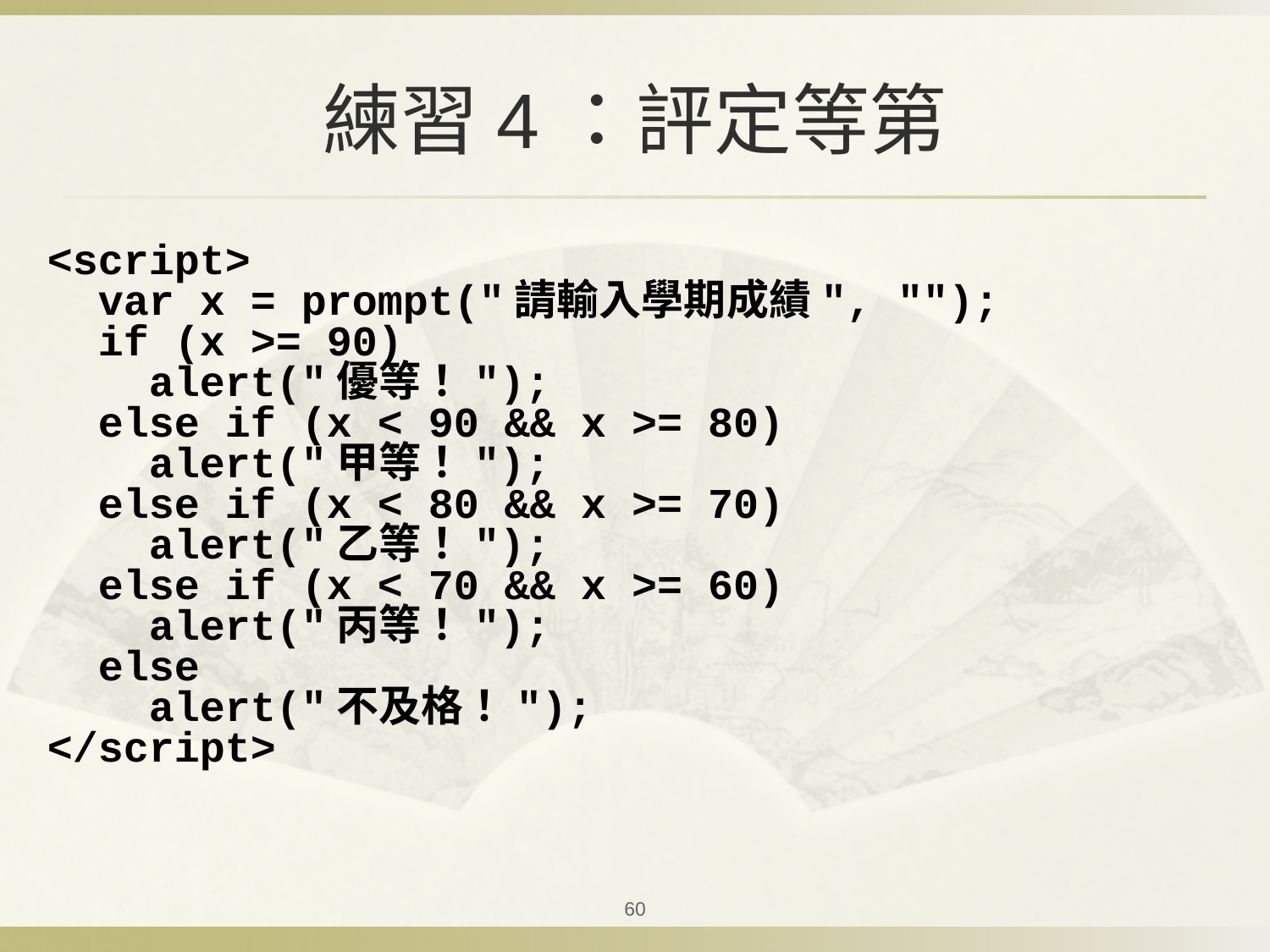

# 練習4：評定等第
<script>
  var x = prompt("請輸入學期成績", "");
  if (x >= 90)
    alert("優等！");
  else if (x < 90 && x >= 80)
    alert("甲等！");
  else if (x < 80 && x >= 70)
    alert("乙等！");
  else if (x < 70 && x >= 60)
    alert("丙等！");
  else
    alert("不及格！");
</script>
60